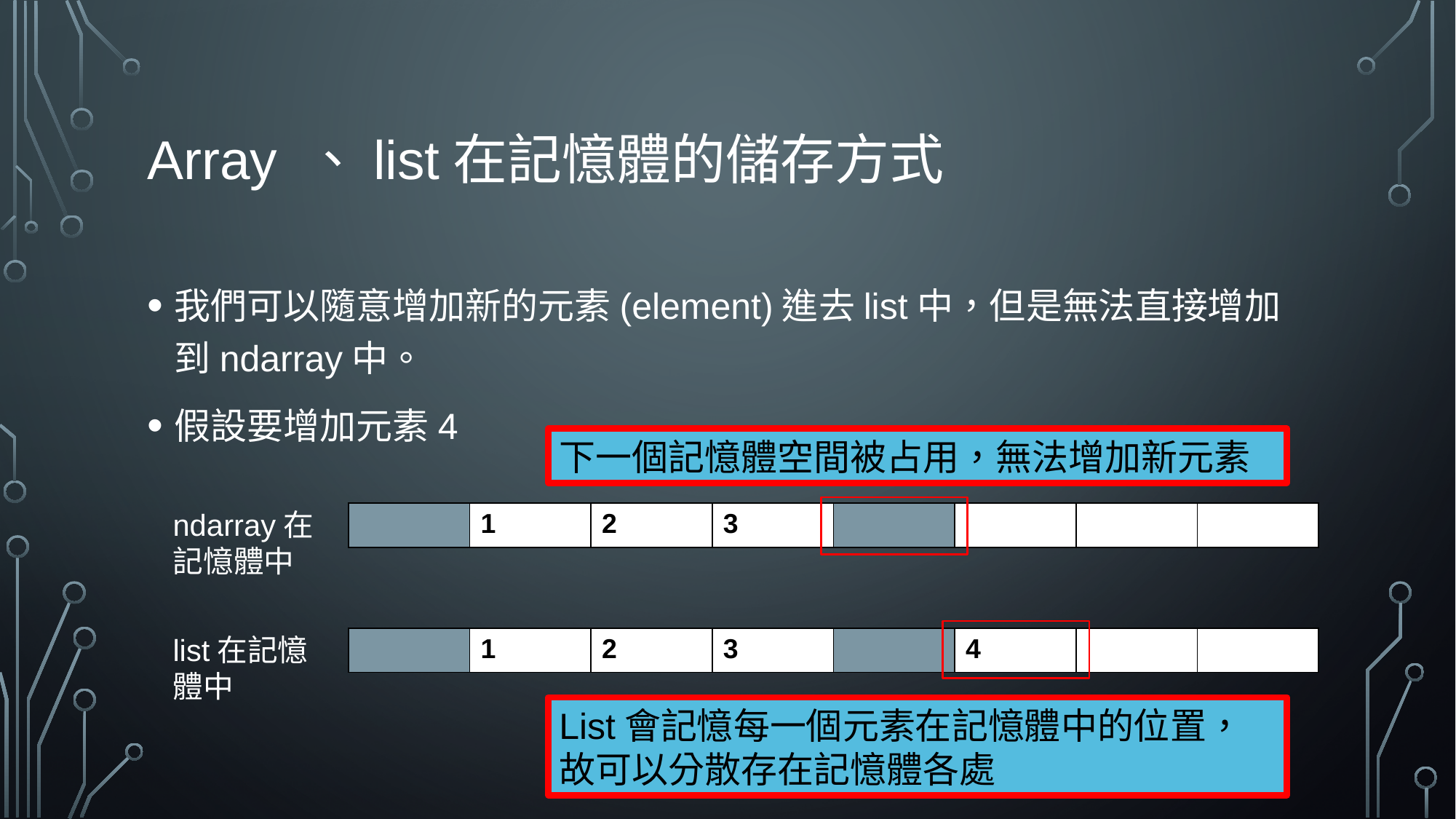

# Array 、list在記憶體的儲存方式
我們可以隨意增加新的元素(element)進去list中，但是無法直接增加到ndarray中。
假設要增加元素4
下一個記憶體空間被占用，無法增加新元素

ndarray在記憶體中
|  | 1 | 2 | 3 |  |  |  |  |
| --- | --- | --- | --- | --- | --- | --- | --- |

list在記憶體中
|  | 1 | 2 | 3 |  | 4 |  |  |
| --- | --- | --- | --- | --- | --- | --- | --- |
List會記憶每一個元素在記憶體中的位置，
故可以分散存在記憶體各處